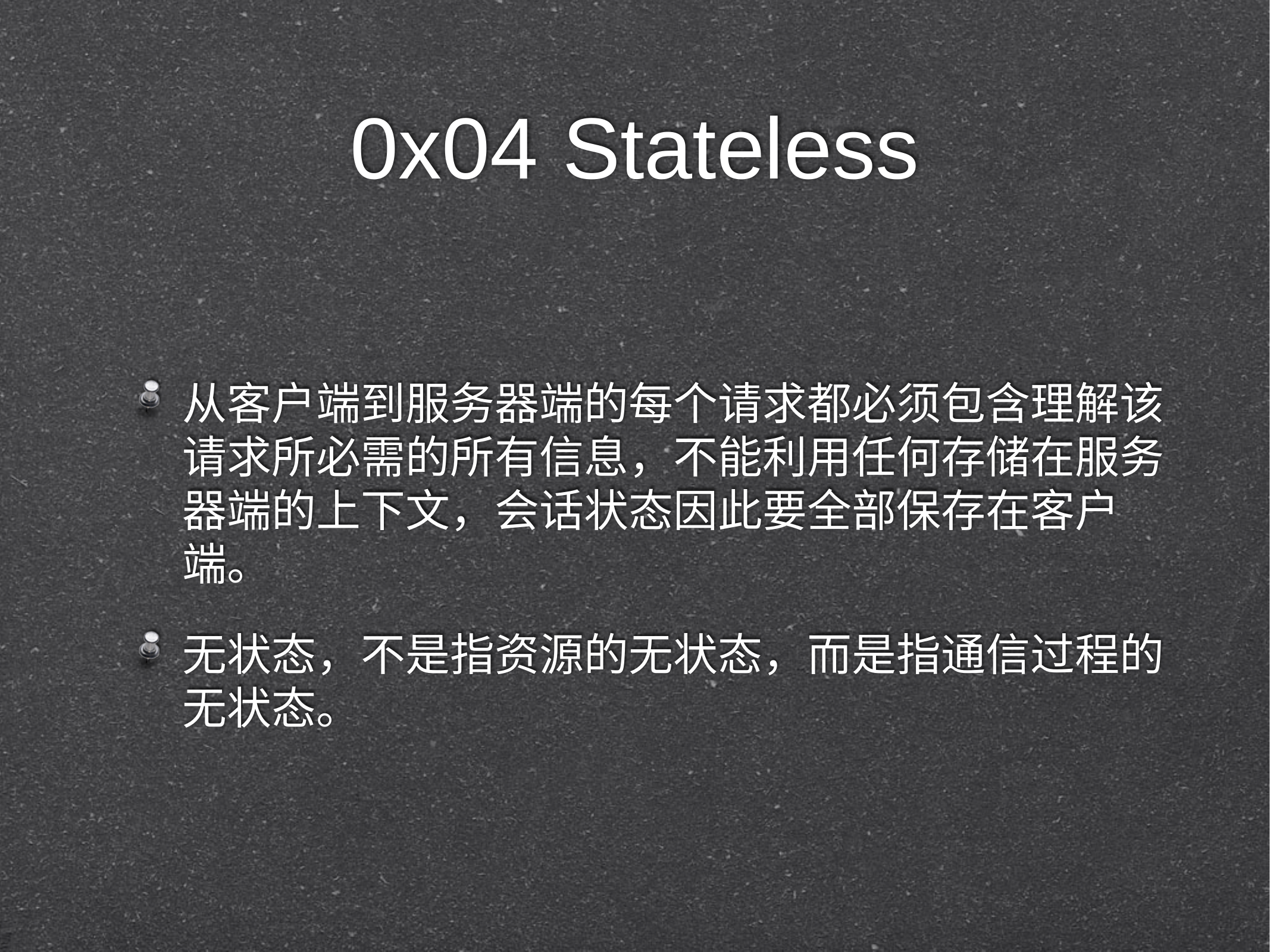

# 0x04 Stateless
从客户端到服务器端的每个请求都必须包含理解该请求所必需的所有信息，不能利用任何存储在服务器端的上下文，会话状态因此要全部保存在客户端。
无状态，不是指资源的无状态，而是指通信过程的无状态。